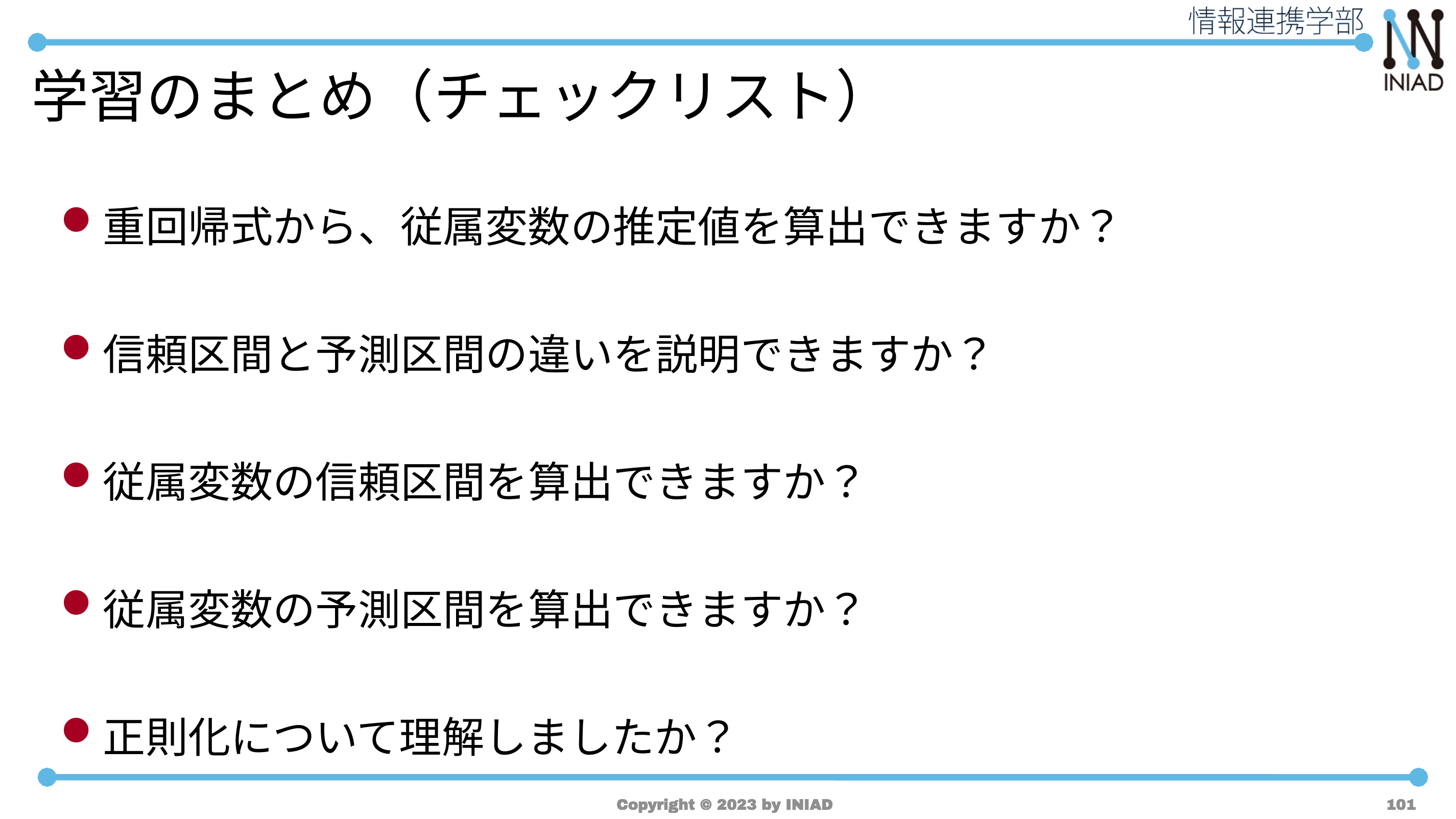

# 学習のまとめ（チェックリスト）
重回帰式から、従属変数の推定値を算出できますか？

信頼区間と予測区間の違いを説明できますか？

従属変数の信頼区間を算出できますか？

従属変数の予測区間を算出できますか？

正則化について理解しましたか？
Copyright © 2023 by INIAD
101